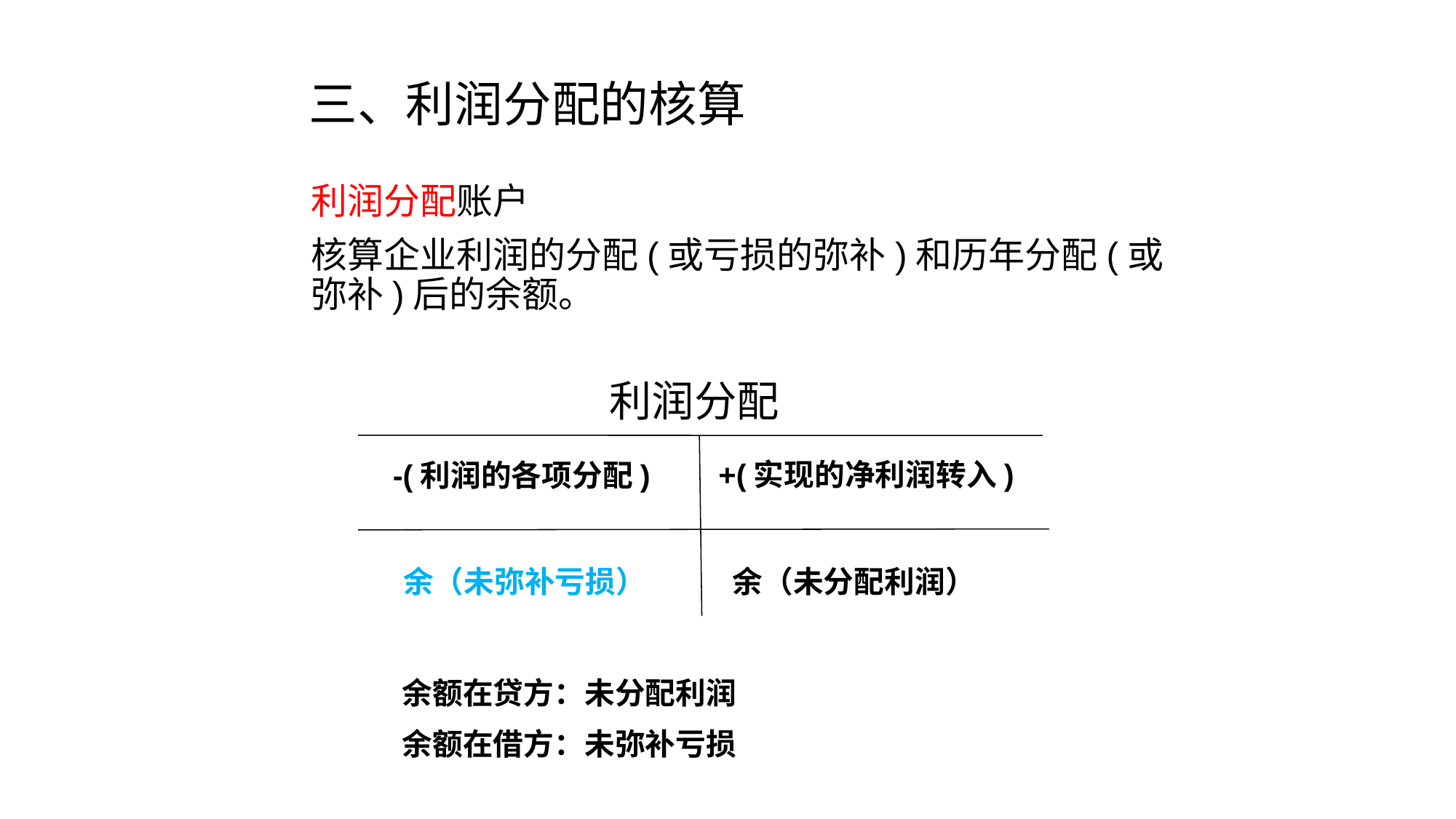

# 三、利润分配的核算
利润分配账户
核算企业利润的分配(或亏损的弥补)和历年分配(或弥补)后的余额。
利润分配

+(实现的净利润转入)
-(利润的各项分配)

余（未弥补亏损）
余（未分配利润）
余额在贷方：未分配利润
余额在借方：未弥补亏损